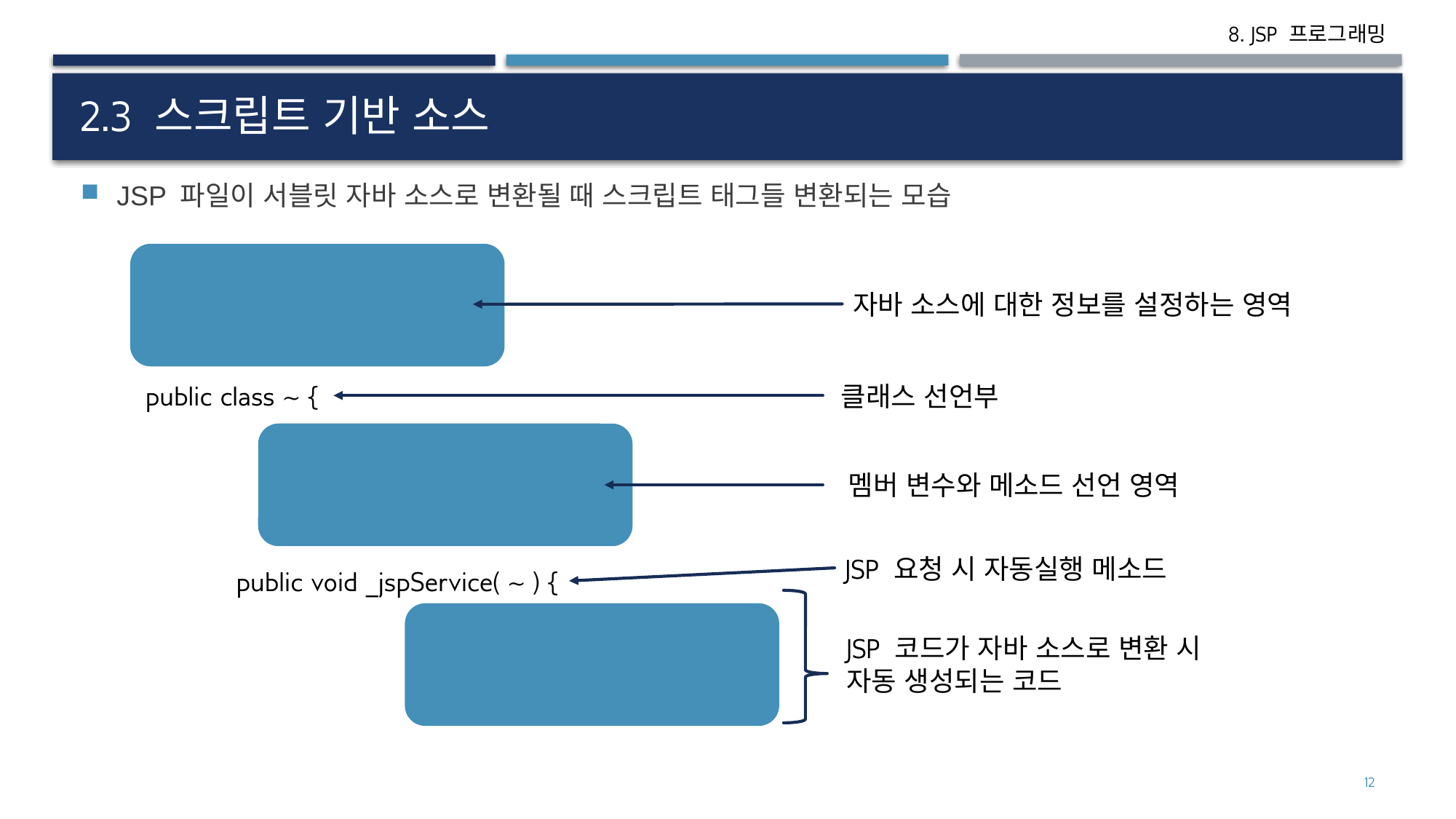

# 2.3 스크립트 기반 소스
JSP 파일이 서블릿 자바 소스로 변환될 때 스크립트 태그들 변환되는 모습

자바 소스에 대한 정보를 설정하는 영역
public class ~ {
클래스 선언부

멤버 변수와 메소드 선언 영역
JSP 요청 시 자동실행 메소드
public void _jspService( ~ ) {

JSP 코드가 자바 소스로 변환 시
자동 생성되는 코드
12